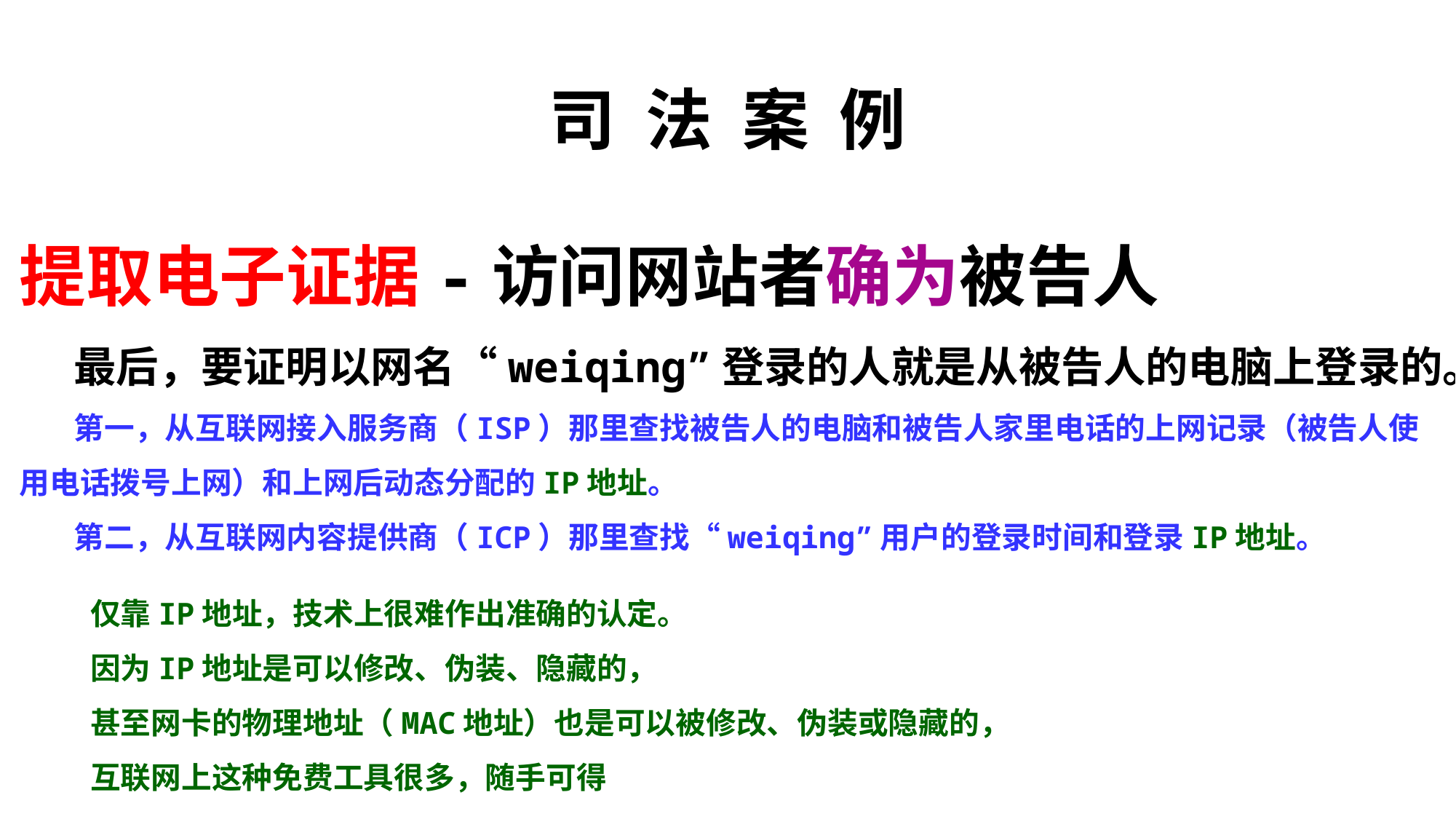

# 司  法  案  例
提取电子证据-访问网站者确为被告人
最后，要证明以网名“weiqing”登录的人就是从被告人的电脑上登录的。
第一，从互联网接入服务商（ISP）那里查找被告人的电脑和被告人家里电话的上网记录（被告人使用电话拨号上网）和上网后动态分配的IP地址。
第二，从互联网内容提供商（ICP）那里查找“weiqing”用户的登录时间和登录IP地址。
仅靠IP地址，技术上很难作出准确的认定。
因为IP地址是可以修改、伪装、隐藏的，
甚至网卡的物理地址（MAC地址）也是可以被修改、伪装或隐藏的，
互联网上这种免费工具很多，随手可得